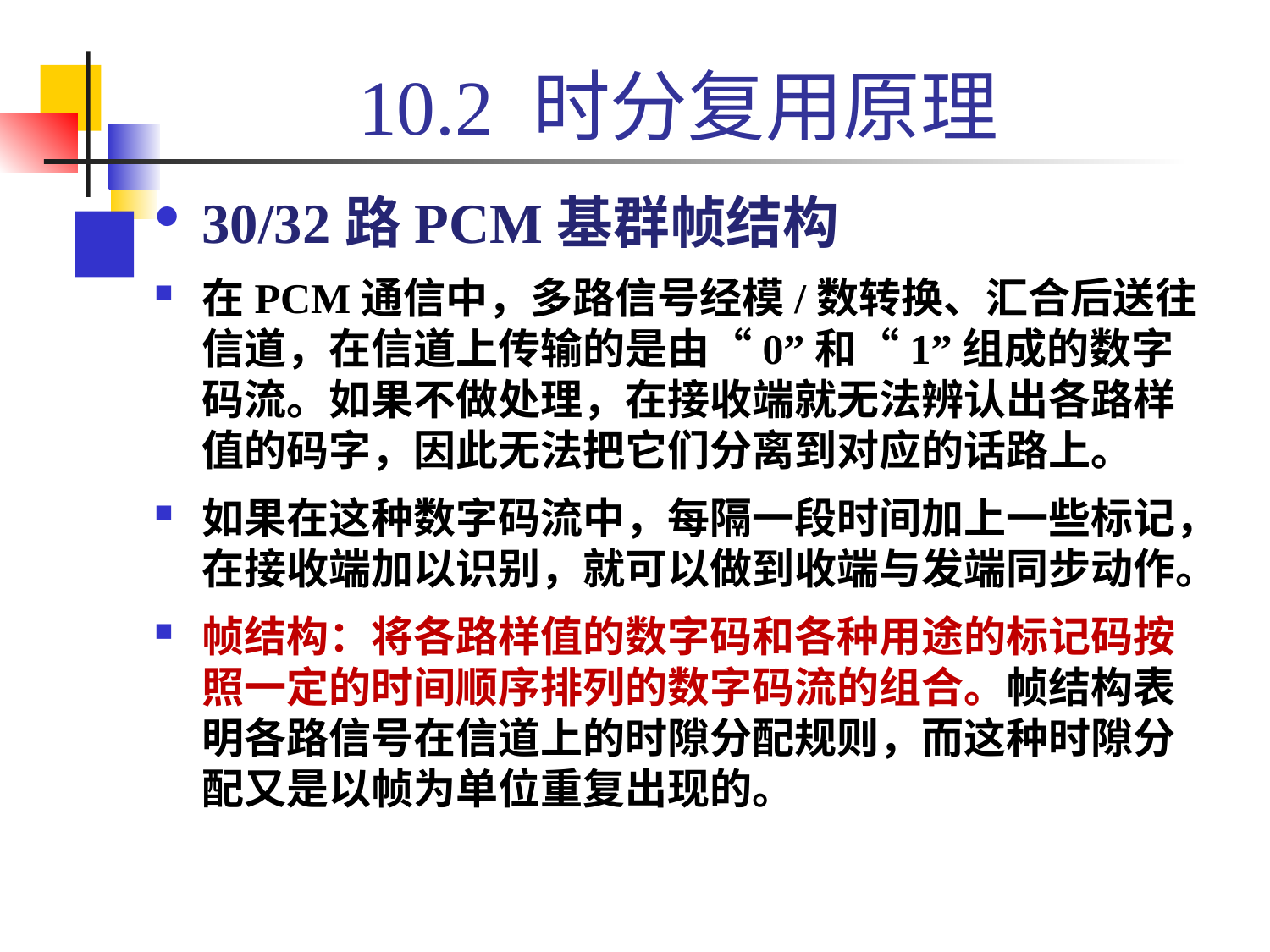

# 10.2 时分复用原理
30/32路PCM基群帧结构
在PCM通信中，多路信号经模/数转换、汇合后送往信道，在信道上传输的是由“0”和“1”组成的数字码流。如果不做处理，在接收端就无法辨认出各路样值的码字，因此无法把它们分离到对应的话路上。
如果在这种数字码流中，每隔一段时间加上一些标记，在接收端加以识别，就可以做到收端与发端同步动作。
帧结构：将各路样值的数字码和各种用途的标记码按照一定的时间顺序排列的数字码流的组合。帧结构表明各路信号在信道上的时隙分配规则，而这种时隙分配又是以帧为单位重复出现的。